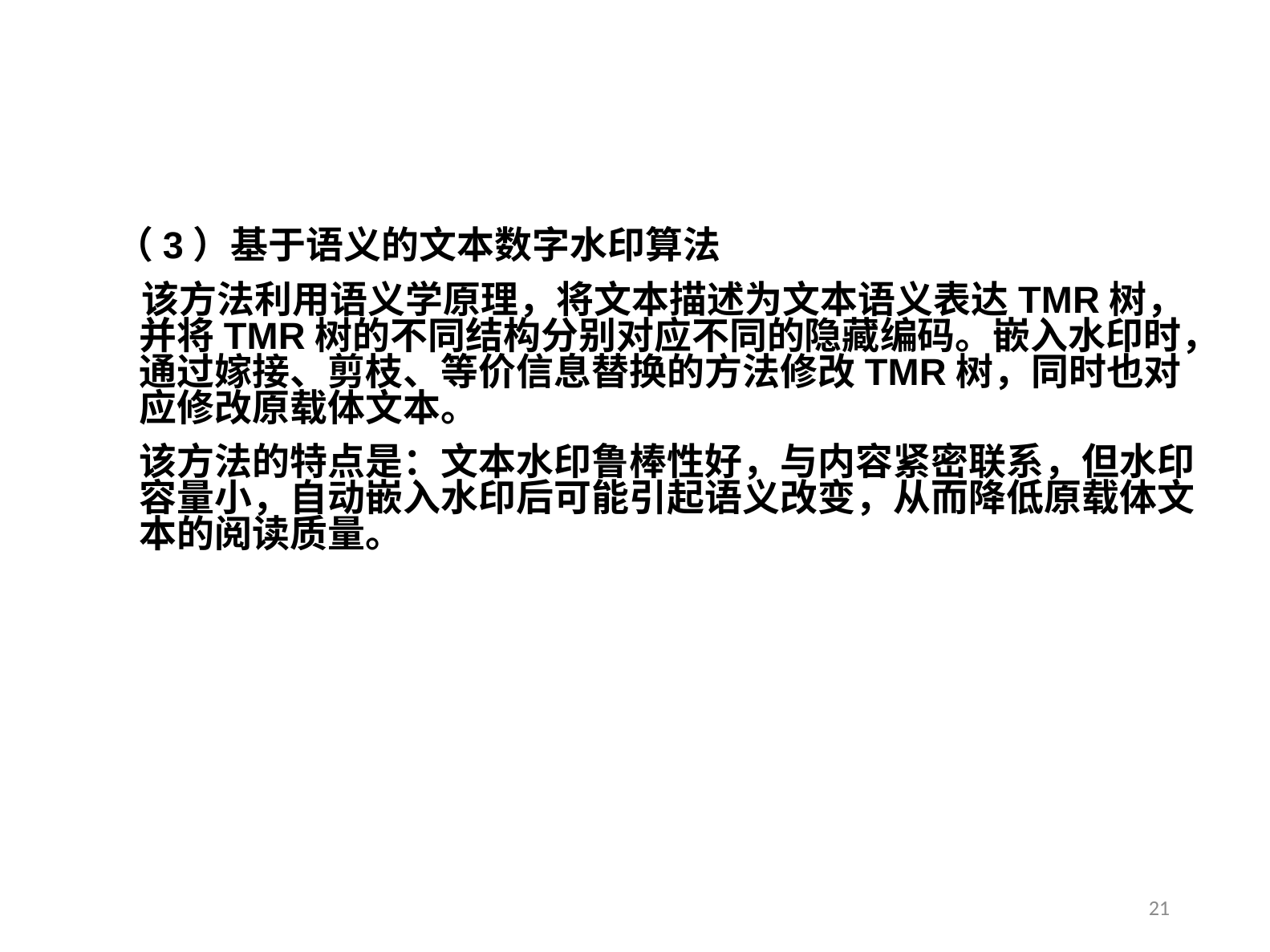

（3）基于语义的文本数字水印算法
        该方法利用语义学原理，将文本描述为文本语义表达TMR树，并将TMR树的不同结构分别对应不同的隐藏编码。嵌入水印时，通过嫁接、剪枝、等价信息替换的方法修改TMR树，同时也对应修改原载体文本。
　　该方法的特点是：文本水印鲁棒性好，与内容紧密联系，但水印容量小，自动嵌入水印后可能引起语义改变，从而降低原载体文本的阅读质量。
21